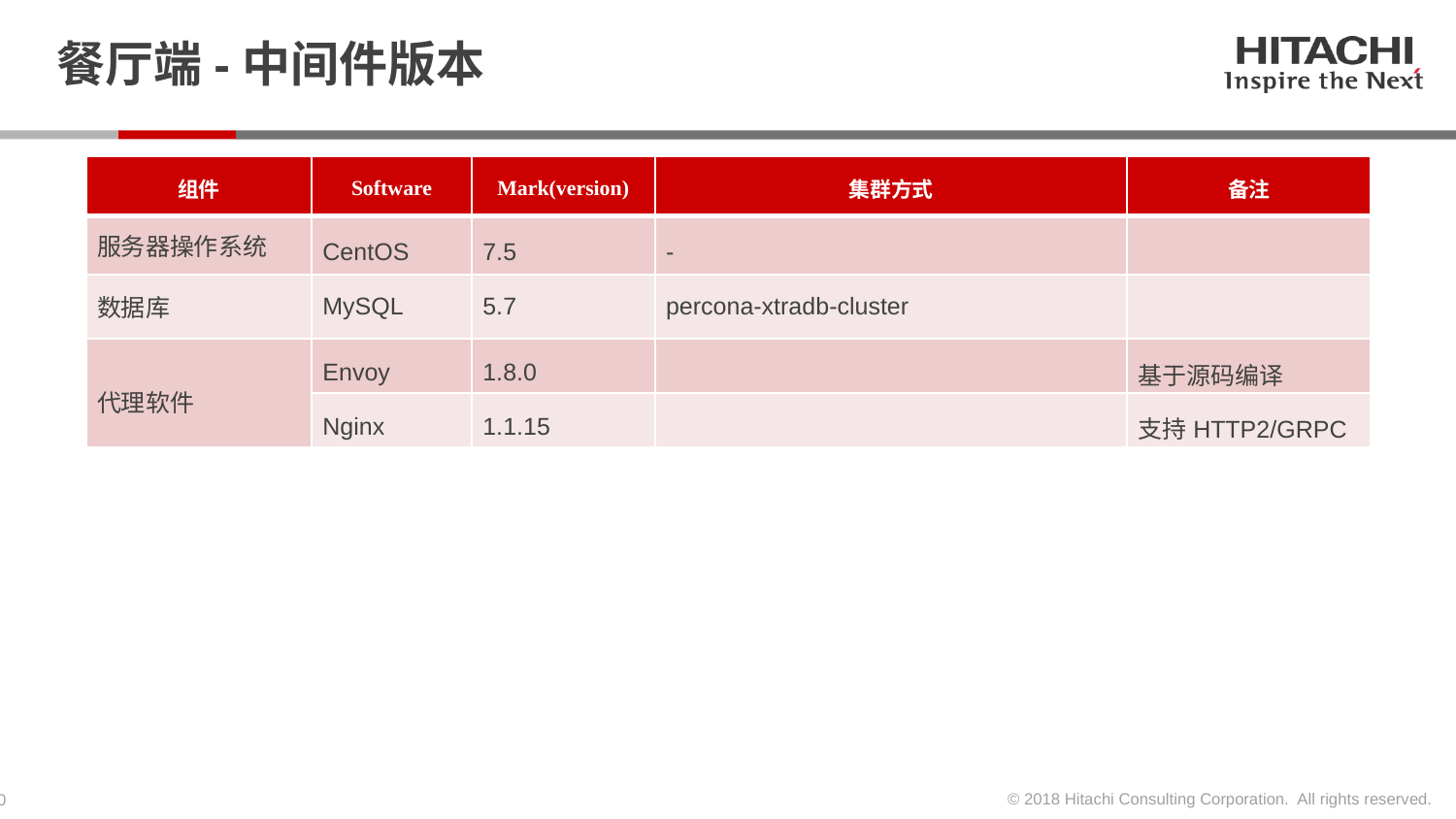

# 餐厅端-中间件版本
| 组件 | Software | Mark(version) | 集群方式 | 备注 |
| --- | --- | --- | --- | --- |
| 服务器操作系统 | CentOS | 7.5 | - |  |
| 数据库 | MySQL | 5.7 | percona-xtradb-cluster |  |
| 代理软件 | Envoy | 1.8.0 |  | 基于源码编译 |
|  | Nginx | 1.1.15 |  | 支持HTTP2/GRPC |